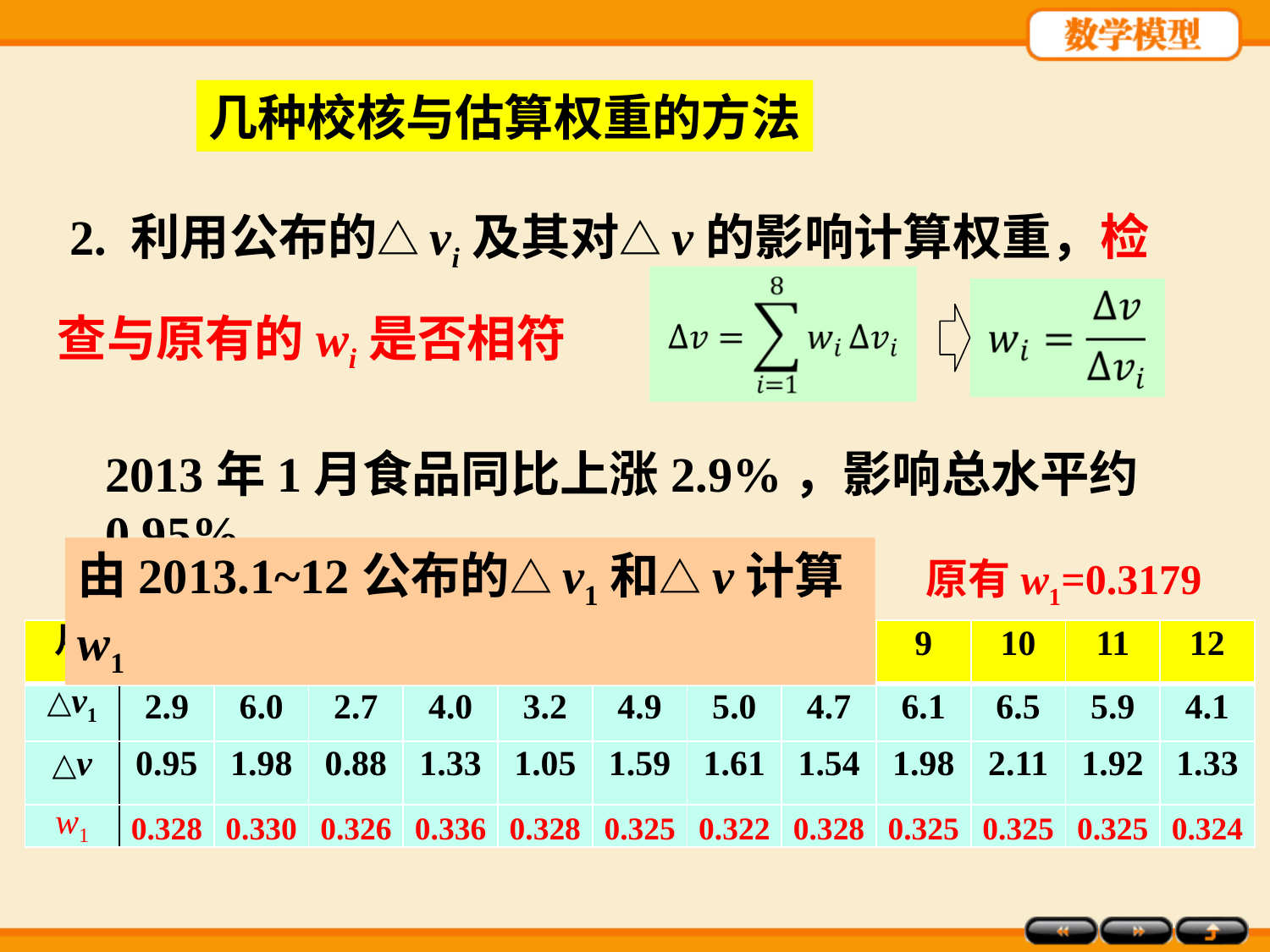

几种校核与估算权重的方法
 2. 利用公布的△vi及其对△v的影响计算权重，检查与原有的wi是否相符

2013年1月食品同比上涨2.9%，影响总水平约0.95%
由2013.1~12公布的△v1和△v计算w1
原有w1=0.3179
| 月 | 1 | 2 | 3 | 4 | 5 | 6 | 7 | 8 | 9 | 10 | 11 | 12 |
| --- | --- | --- | --- | --- | --- | --- | --- | --- | --- | --- | --- | --- |
| △v1 | 2.9 | 6.0 | 2.7 | 4.0 | 3.2 | 4.9 | 5.0 | 4.7 | 6.1 | 6.5 | 5.9 | 4.1 |
| △v | 0.95 | 1.98 | 0.88 | 1.33 | 1.05 | 1.59 | 1.61 | 1.54 | 1.98 | 2.11 | 1.92 | 1.33 |
| w1 | 0.328 | 0.330 | 0.326 | 0.336 | 0.328 | 0.325 | 0.322 | 0.328 | 0.325 | 0.325 | 0.325 | 0.324 |